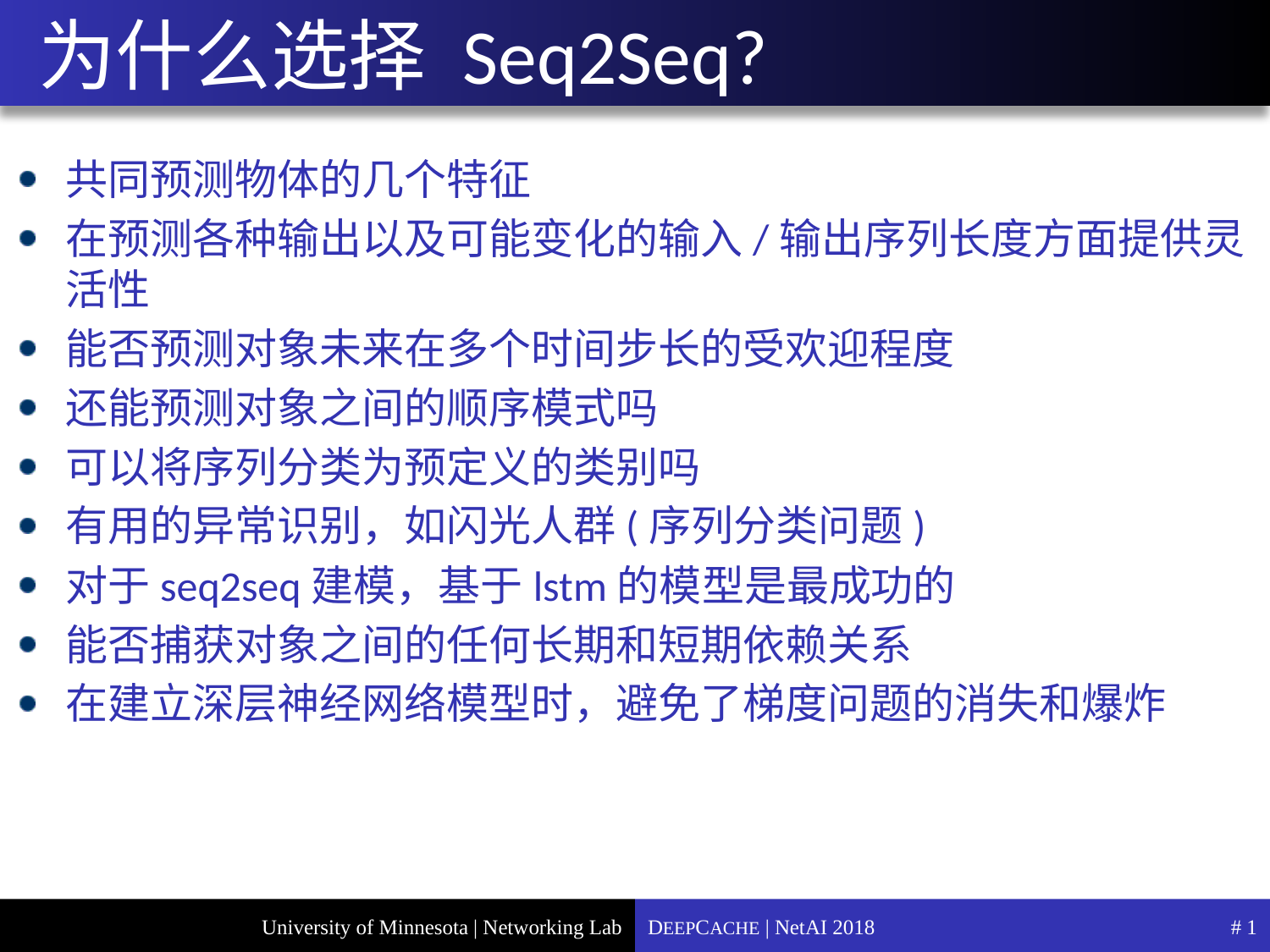

# 为什么选择 Seq2Seq?
共同预测物体的几个特征
在预测各种输出以及可能变化的输入/输出序列长度方面提供灵活性
能否预测对象未来在多个时间步长的受欢迎程度
还能预测对象之间的顺序模式吗
可以将序列分类为预定义的类别吗
有用的异常识别，如闪光人群(序列分类问题)
对于seq2seq建模，基于lstm的模型是最成功的
能否捕获对象之间的任何长期和短期依赖关系
在建立深层神经网络模型时，避免了梯度问题的消失和爆炸
DEEPCACHE | NetAI 2018
# 1